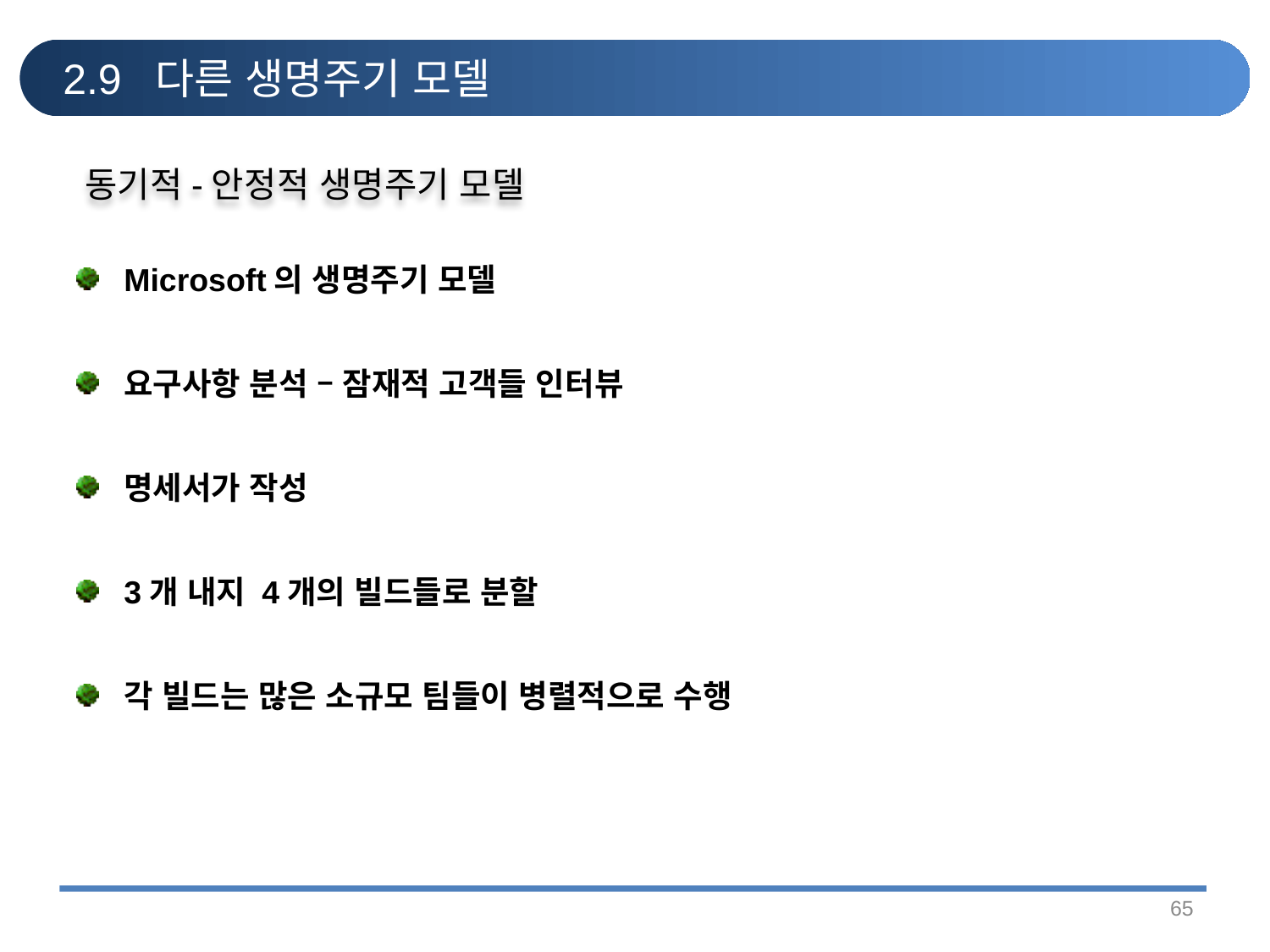

# 2.9  다른 생명주기 모델
동기적-안정적 생명주기 모델
Microsoft의 생명주기 모델

요구사항 분석 – 잠재적 고객들 인터뷰

명세서가 작성

3개 내지 4개의 빌드들로 분할

각 빌드는 많은 소규모 팀들이 병렬적으로 수행

65